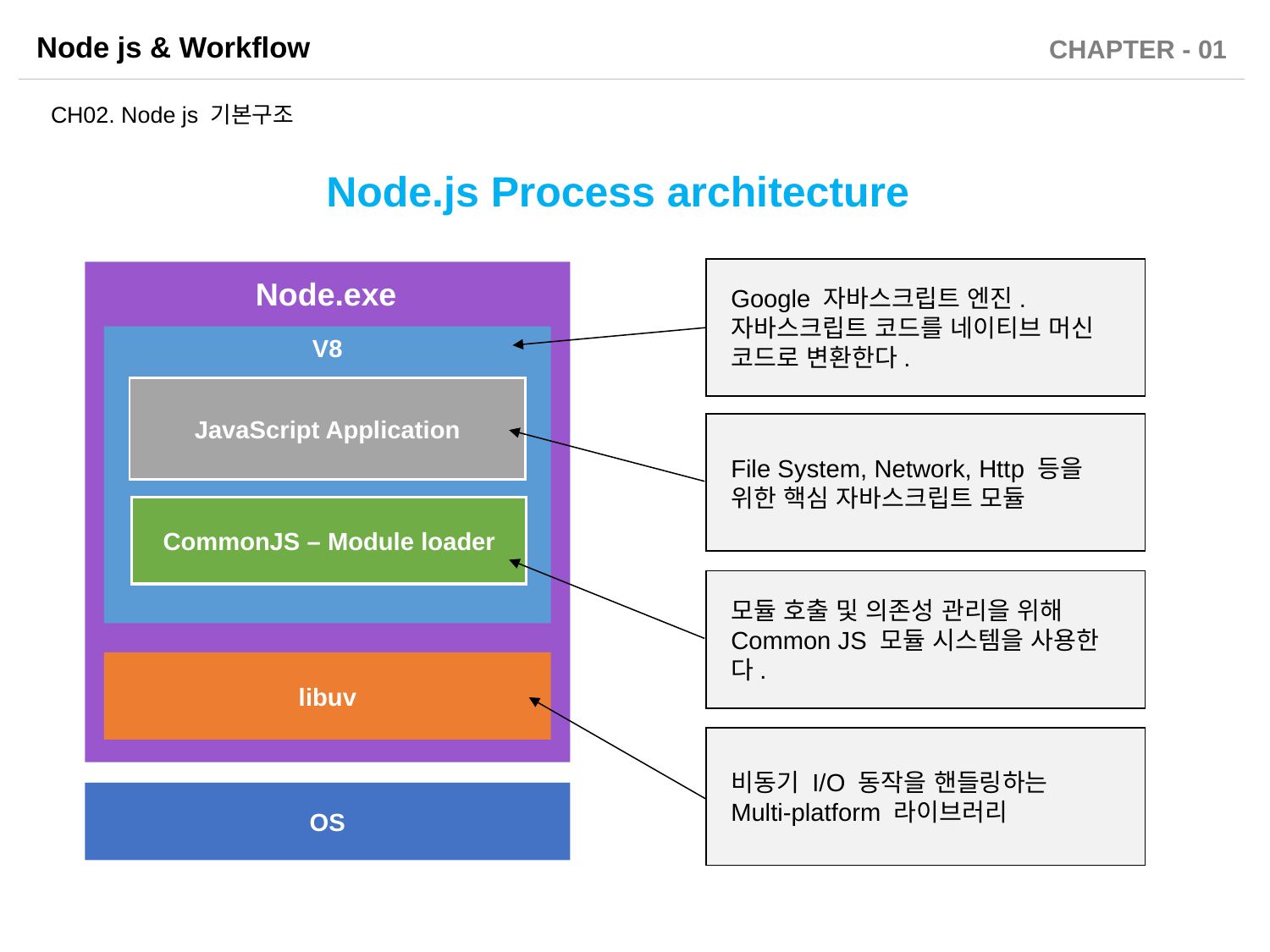

CH02. Node js 기본구조
Node.js Process architecture
Google 자바스크립트 엔진.
자바스크립트 코드를 네이티브 머신 코드로 변환한다.

V8
JavaScript Application
CommonJS – Module loader
libuv
OS
Node.exe
File System, Network, Http 등을 위한 핵심 자바스크립트 모듈
모듈 호출 및 의존성 관리을 위해 Common JS 모듈 시스템을 사용한다.
비동기 I/O 동작을 핸들링하는
Multi-platform 라이브러리